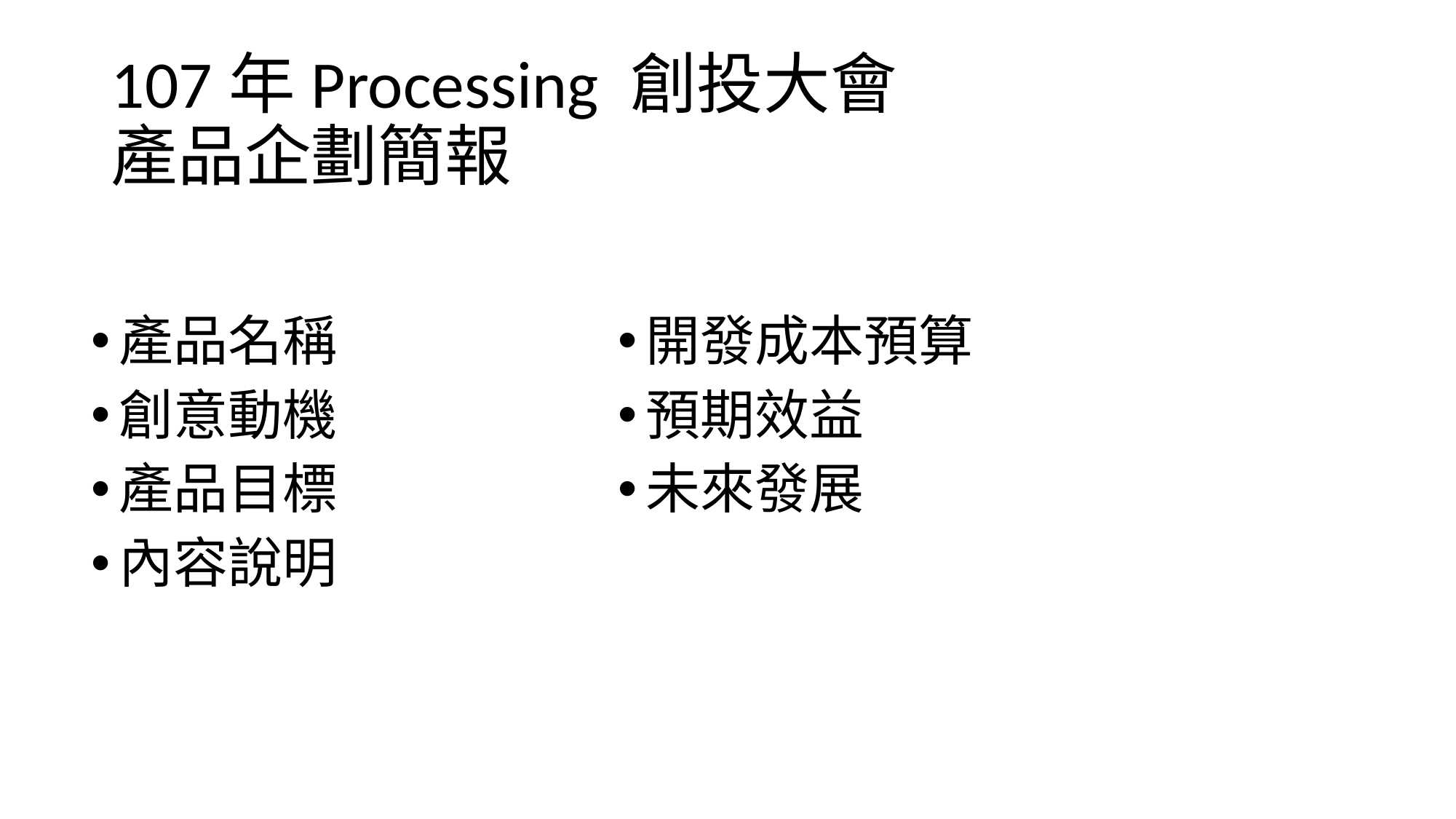

# 107年Processing 創投大會 產品企劃簡報
產品名稱
創意動機
產品目標
內容說明
開發成本預算
預期效益
未來發展